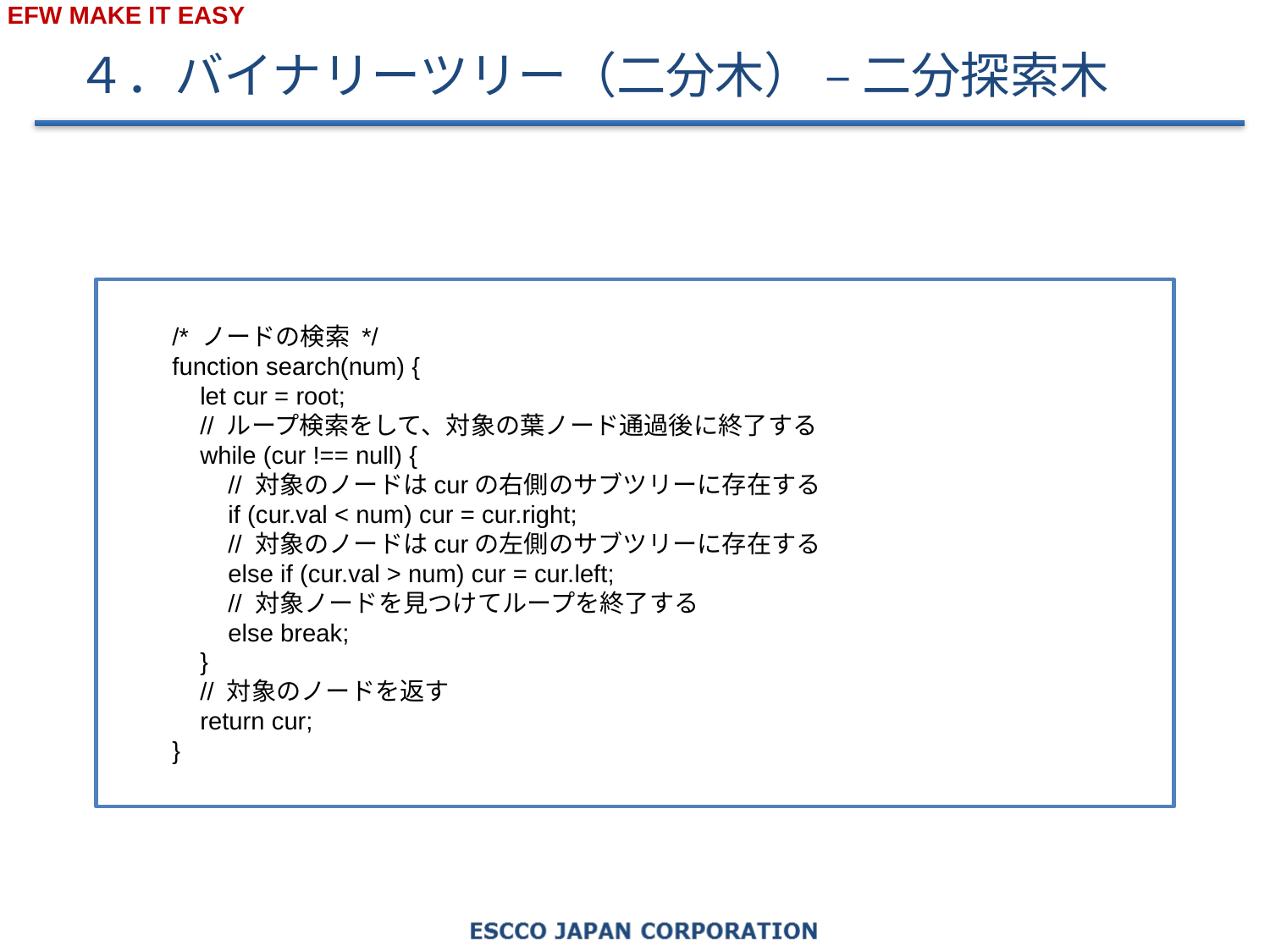

# ４．バイナリーツリー（二分木） – 二分探索木
/* ノードの検索 */
function search(num) {
    let cur = root;
    // ループ検索をして、対象の葉ノード通過後に終了する
    while (cur !== null) {
        // 対象のノードはcurの右側のサブツリーに存在する
        if (cur.val < num) cur = cur.right;
        // 対象のノードはcurの左側のサブツリーに存在する
        else if (cur.val > num) cur = cur.left;
        // 対象ノードを見つけてループを終了する
        else break;
    }
    // 対象のノードを返す
    return cur;
}